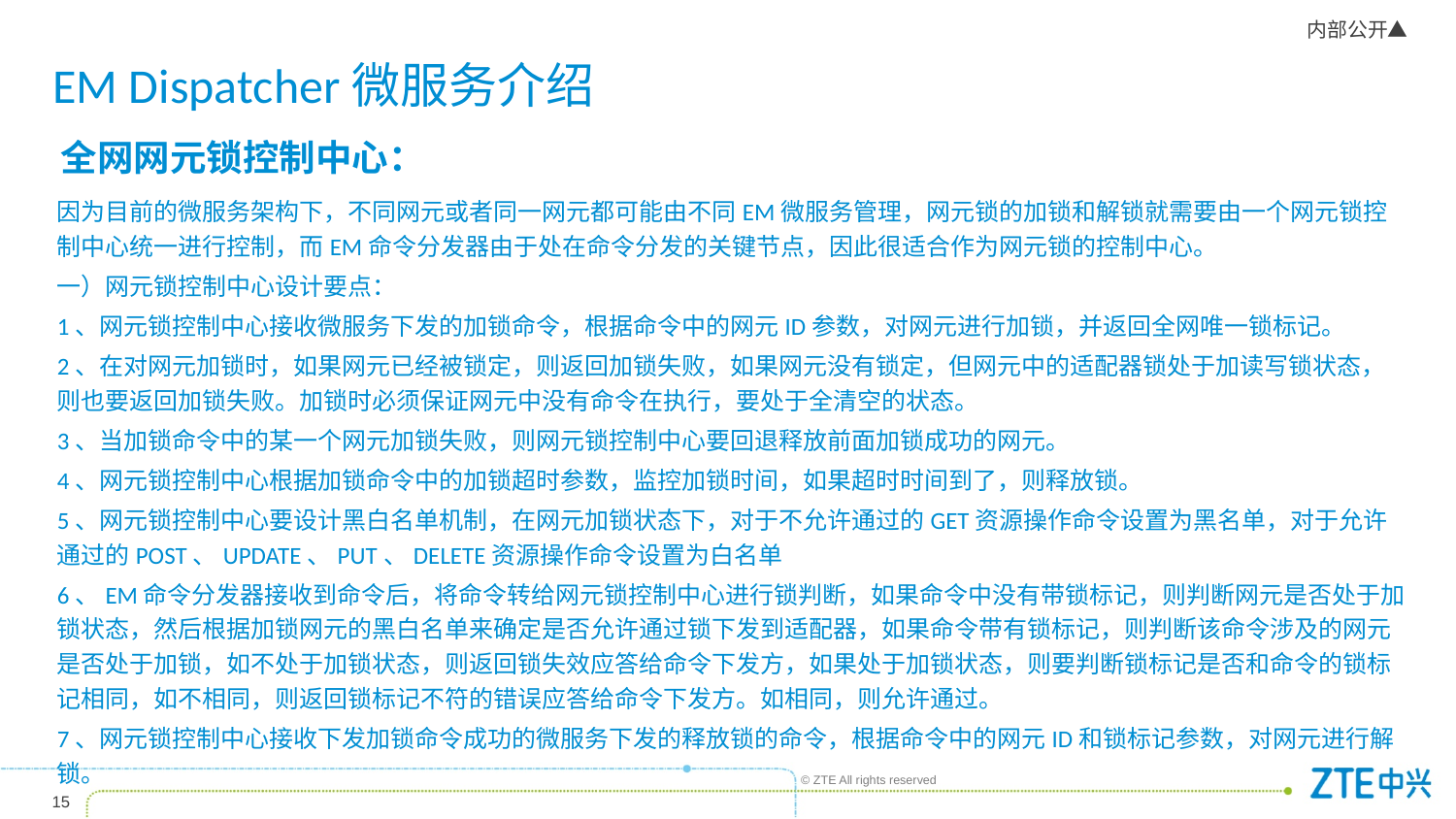

# EM Dispatcher微服务介绍
全网网元锁控制中心：
因为目前的微服务架构下，不同网元或者同一网元都可能由不同EM微服务管理，网元锁的加锁和解锁就需要由一个网元锁控制中心统一进行控制，而EM命令分发器由于处在命令分发的关键节点，因此很适合作为网元锁的控制中心。
一）网元锁控制中心设计要点：
1、网元锁控制中心接收微服务下发的加锁命令，根据命令中的网元ID参数，对网元进行加锁，并返回全网唯一锁标记。
2、在对网元加锁时，如果网元已经被锁定，则返回加锁失败，如果网元没有锁定，但网元中的适配器锁处于加读写锁状态，则也要返回加锁失败。加锁时必须保证网元中没有命令在执行，要处于全清空的状态。
3、当加锁命令中的某一个网元加锁失败，则网元锁控制中心要回退释放前面加锁成功的网元。
4、网元锁控制中心根据加锁命令中的加锁超时参数，监控加锁时间，如果超时时间到了，则释放锁。
5、网元锁控制中心要设计黑白名单机制，在网元加锁状态下，对于不允许通过的GET资源操作命令设置为黑名单，对于允许通过的POST、UPDATE、PUT、DELETE资源操作命令设置为白名单
6、EM命令分发器接收到命令后，将命令转给网元锁控制中心进行锁判断，如果命令中没有带锁标记，则判断网元是否处于加锁状态，然后根据加锁网元的黑白名单来确定是否允许通过锁下发到适配器，如果命令带有锁标记，则判断该命令涉及的网元是否处于加锁，如不处于加锁状态，则返回锁失效应答给命令下发方，如果处于加锁状态，则要判断锁标记是否和命令的锁标记相同，如不相同，则返回锁标记不符的错误应答给命令下发方。如相同，则允许通过。
7、网元锁控制中心接收下发加锁命令成功的微服务下发的释放锁的命令，根据命令中的网元ID和锁标记参数，对网元进行解锁。